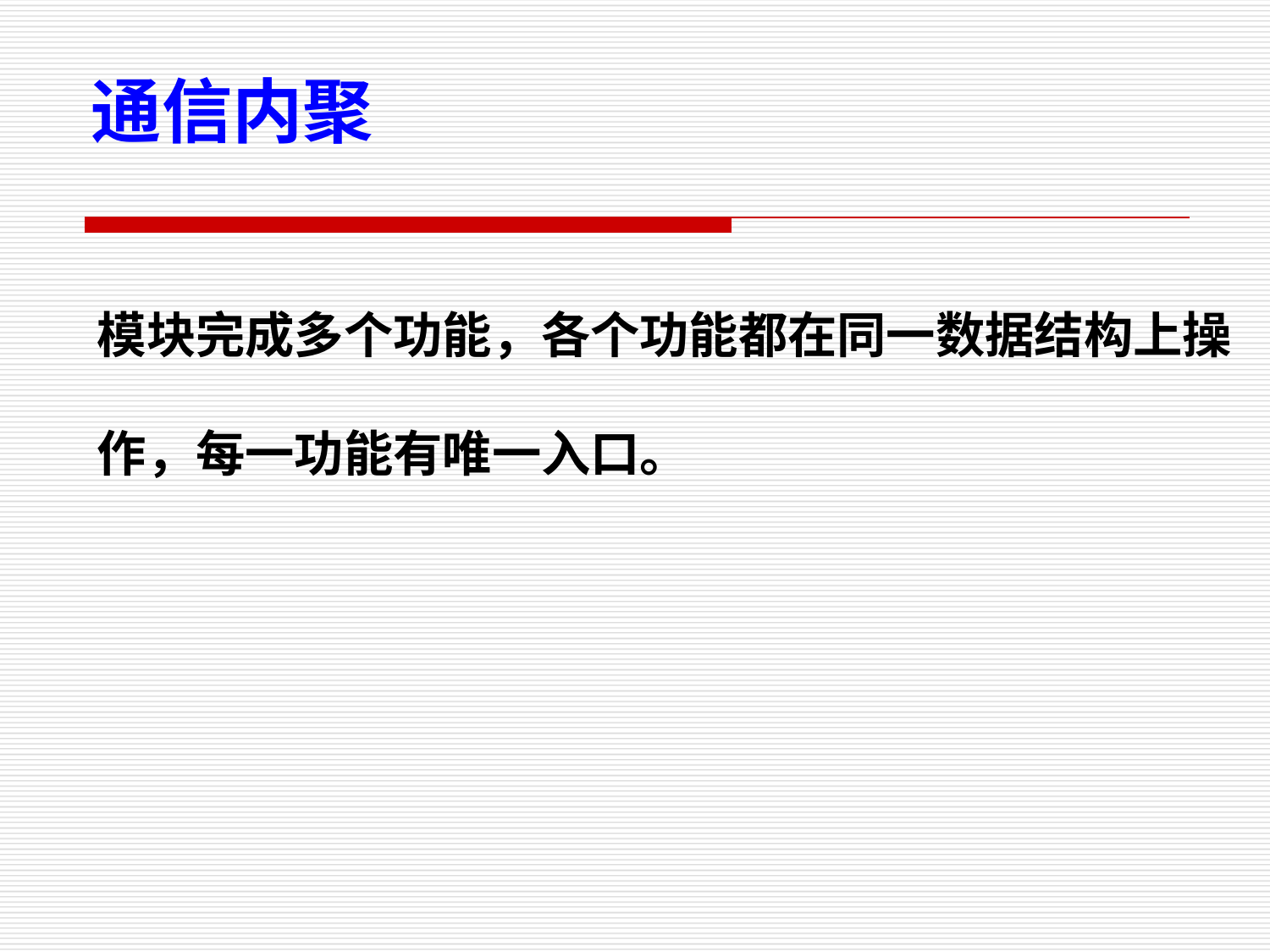

通信内聚
模块完成多个功能，各个功能都在同一数据结构上操作，每一功能有唯一入口。